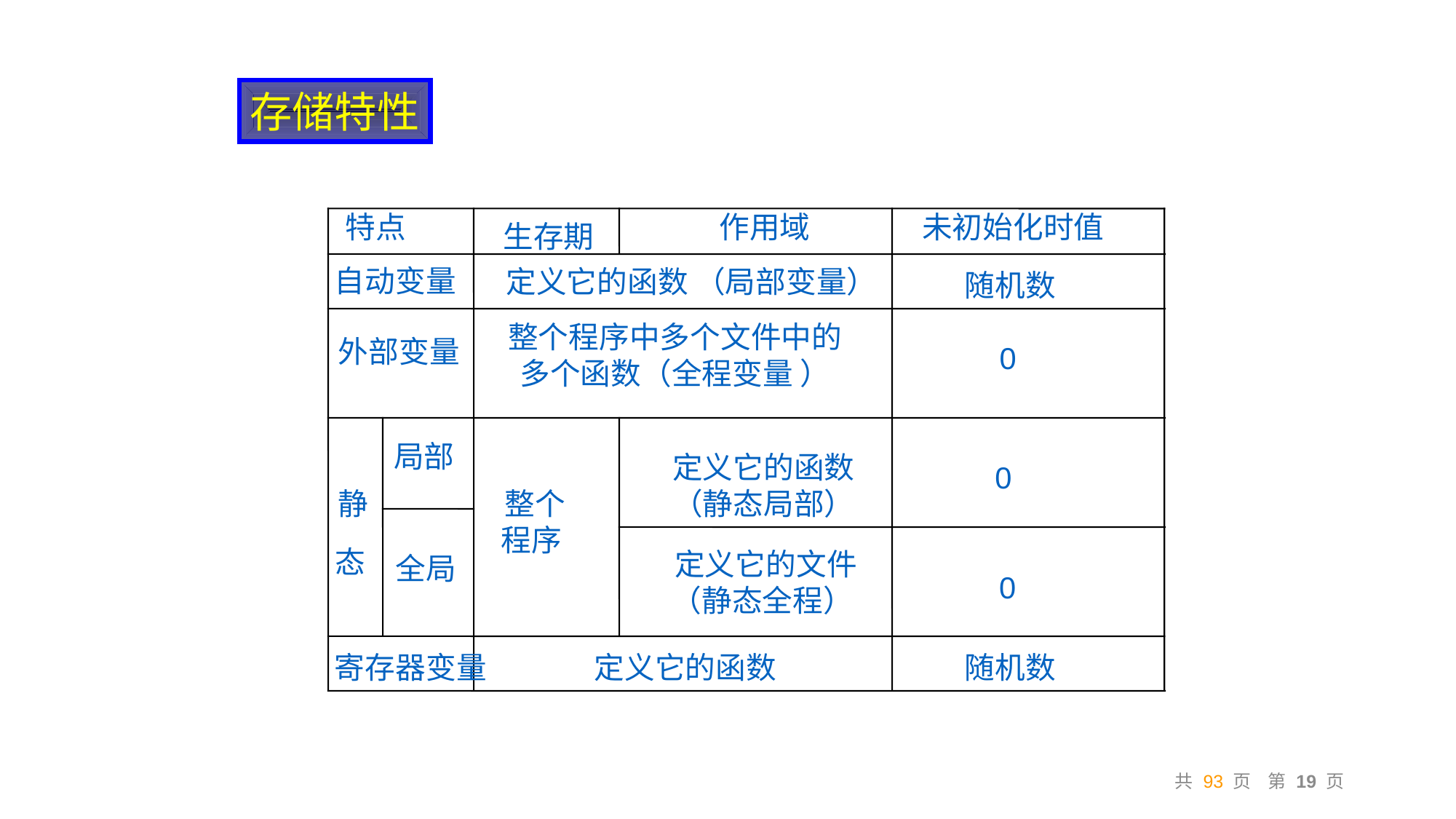

存储特性
特点
作用域
未初始化时值

生存期
自动变量
定义它的函数 （局部变量）
随机数
整个程序中多个文件中的多个函数（全程变量 ）
外部变量
0
局部
定义它的函数（静态局部）
0

0
整个程序
静
态
定义它的文件（静态全程）
全局
寄存器变量
定义它的函数
随机数
共 93 页   第 19 页